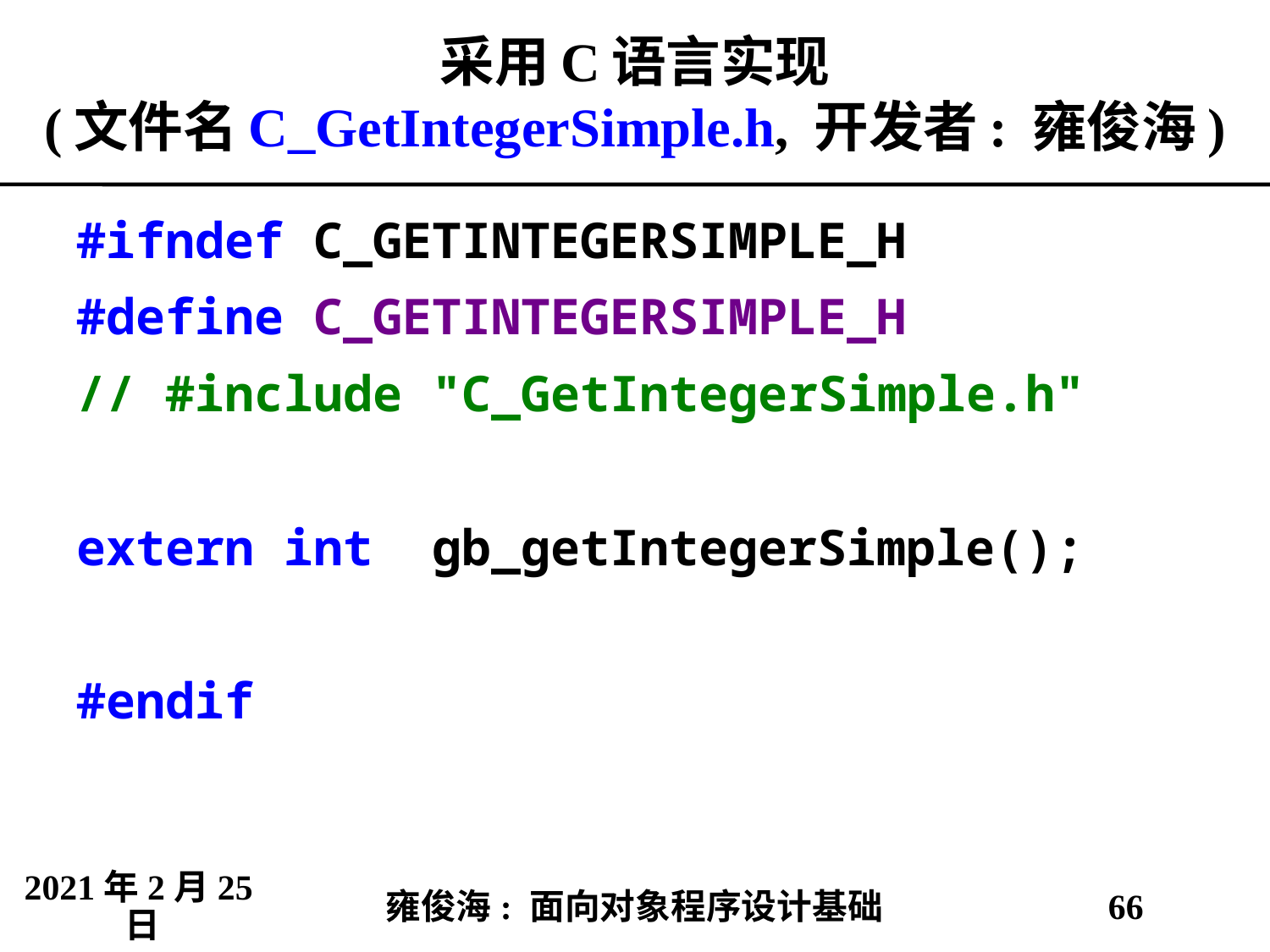

# 采用C语言实现 (文件名C_GetIntegerSimple.h, 开发者: 雍俊海)

#ifndef C_GETINTEGERSIMPLE_H
#define C_GETINTEGERSIMPLE_H
// #include "C_GetIntegerSimple.h"

extern int  gb_getIntegerSimple();

#endif
2021年2月25日
雍俊海: 面向对象程序设计基础
66